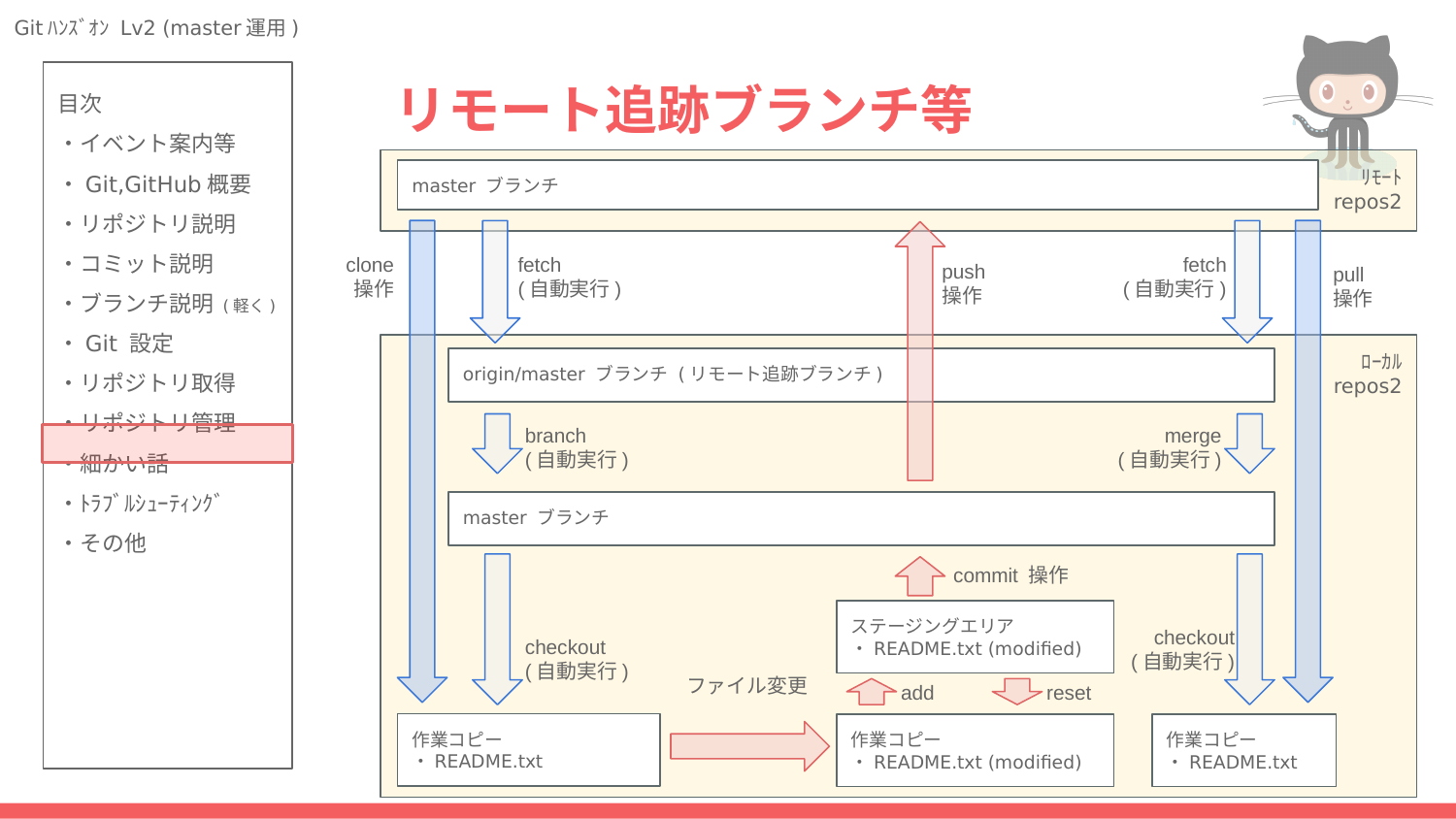

# リモート追跡ブランチ等

ﾘﾓｰﾄ
repos2
master ブランチ
clone
操作
fetch
(自動実行)
fetch
(自動実行)
push
操作
pull
操作

ﾛｰｶﾙ
repos2
origin/master ブランチ (リモート追跡ブランチ)
merge
(自動実行)
branch
(自動実行)

master ブランチ
commit 操作

ステージングエリア
・README.txt (modified)

checkout
(自動実行)
checkout
(自動実行)
ファイル変更
add
reset

作業コピー
・README.txt
作業コピー
・README.txt (modified)
作業コピー
・README.txt